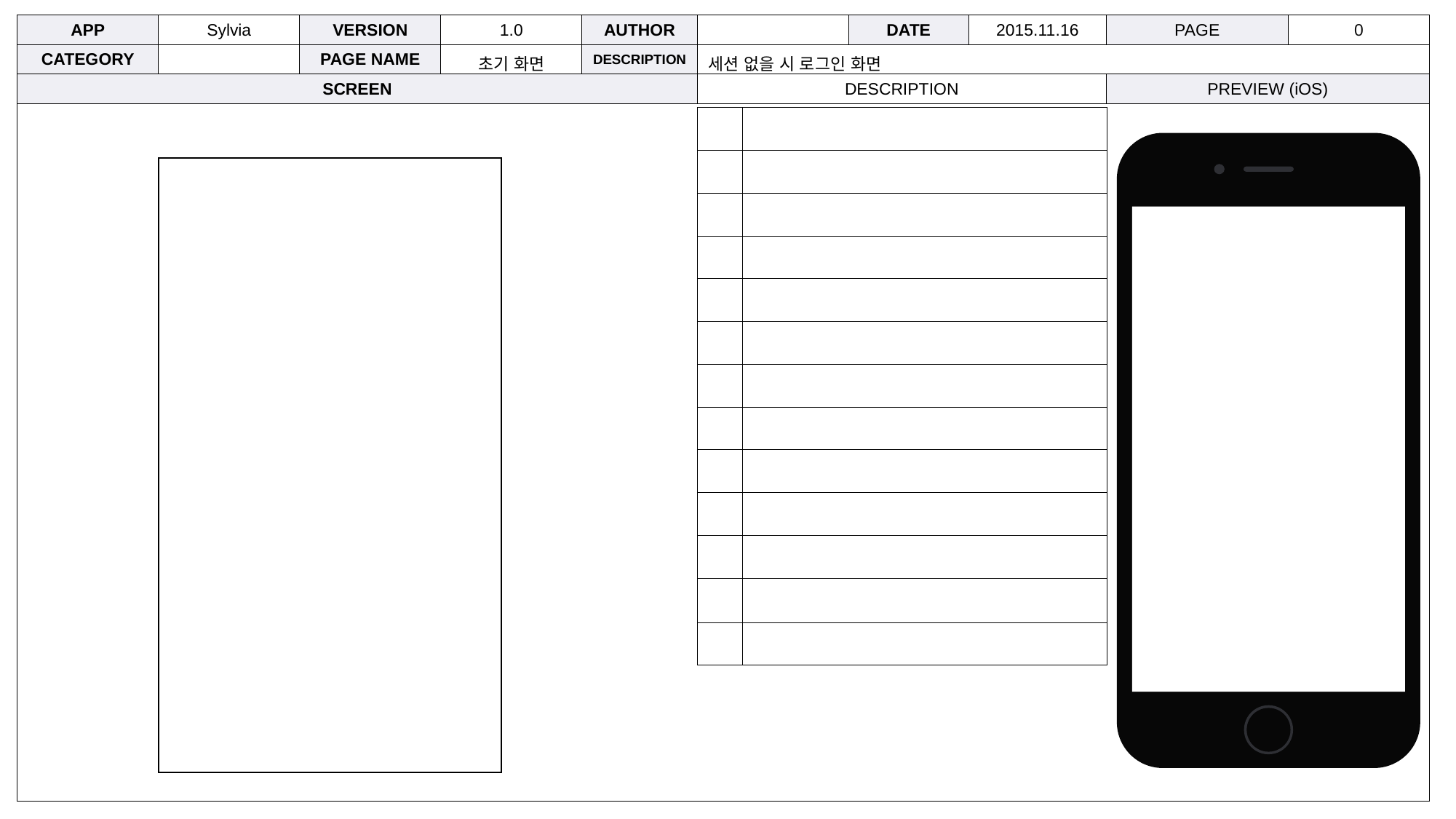

|  |  |  |  |  |  |  |  |  | 0 |
| --- | --- | --- | --- | --- | --- | --- | --- | --- | --- |
|  |  |  | 초기 화면 |  | 세션 없을 시 로그인 화면 |  |  |  |  |
|  |  |  |  |  |  |  |  |  |  |
|  |  |
| --- | --- |
|  |  |
|  |  |
|  |  |
|  |  |
|  |  |
|  |  |
|  |  |
|  |  |
|  |  |
|  |  |
|  |  |
|  |  |